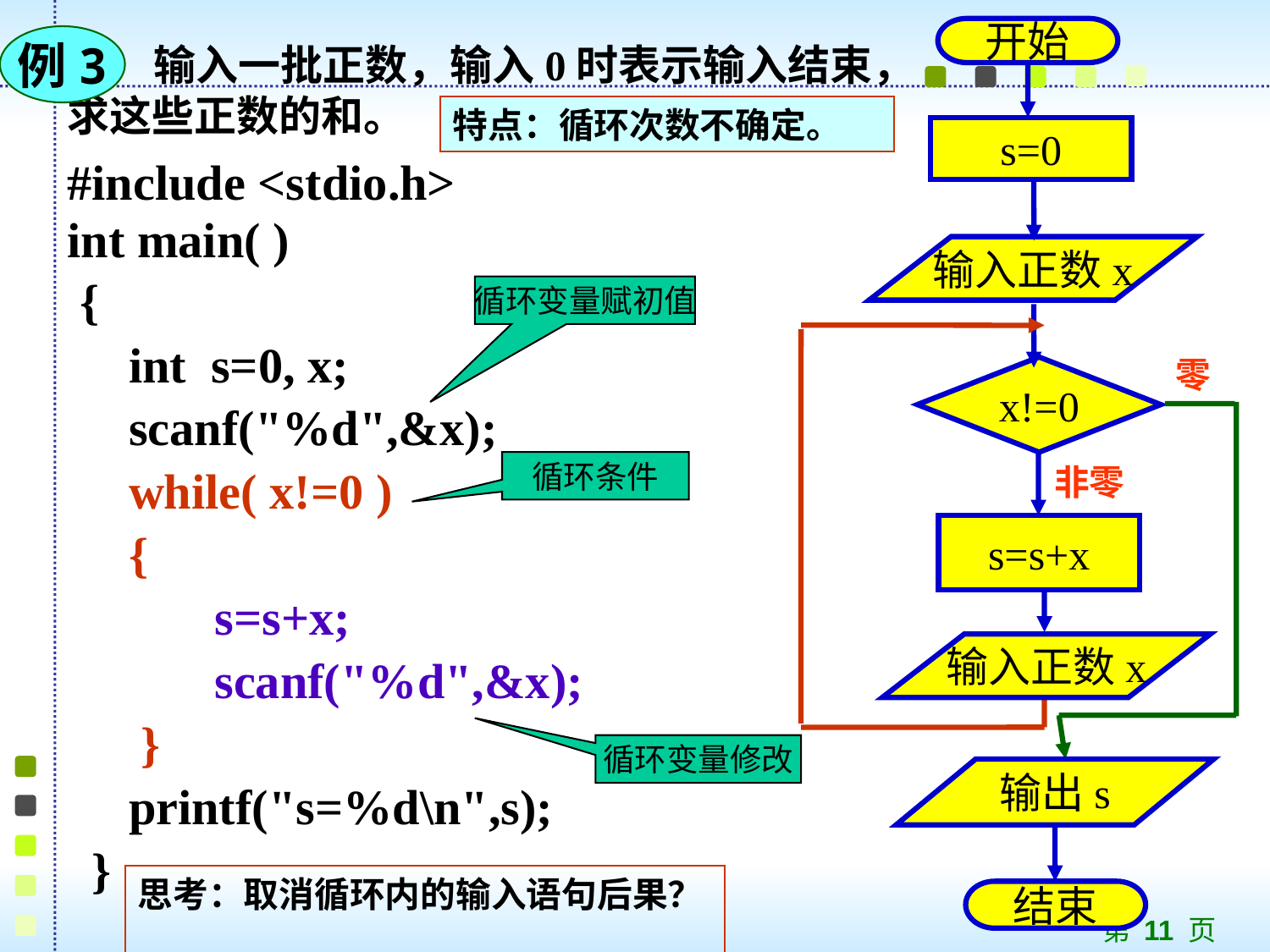

开始

s=0

输入正数x

x!=0

s=s+x

输入正数x
输出s

结束
零
非零
例3
        输入一批正数，输入0时表示输入结束，求这些正数的和。
特点：循环次数不确定。
#include <stdio.h>
int main( )
 {
     int  s=0, x;
     scanf("%d",&x);
     while( x!=0 )
     {
            s=s+x;
            scanf("%d",&x);
      }
     printf("s=%d\n",s);
  }
循环变量赋初值
循环条件
循环变量修改
思考：取消循环内的输入语句后果？
第 11 页